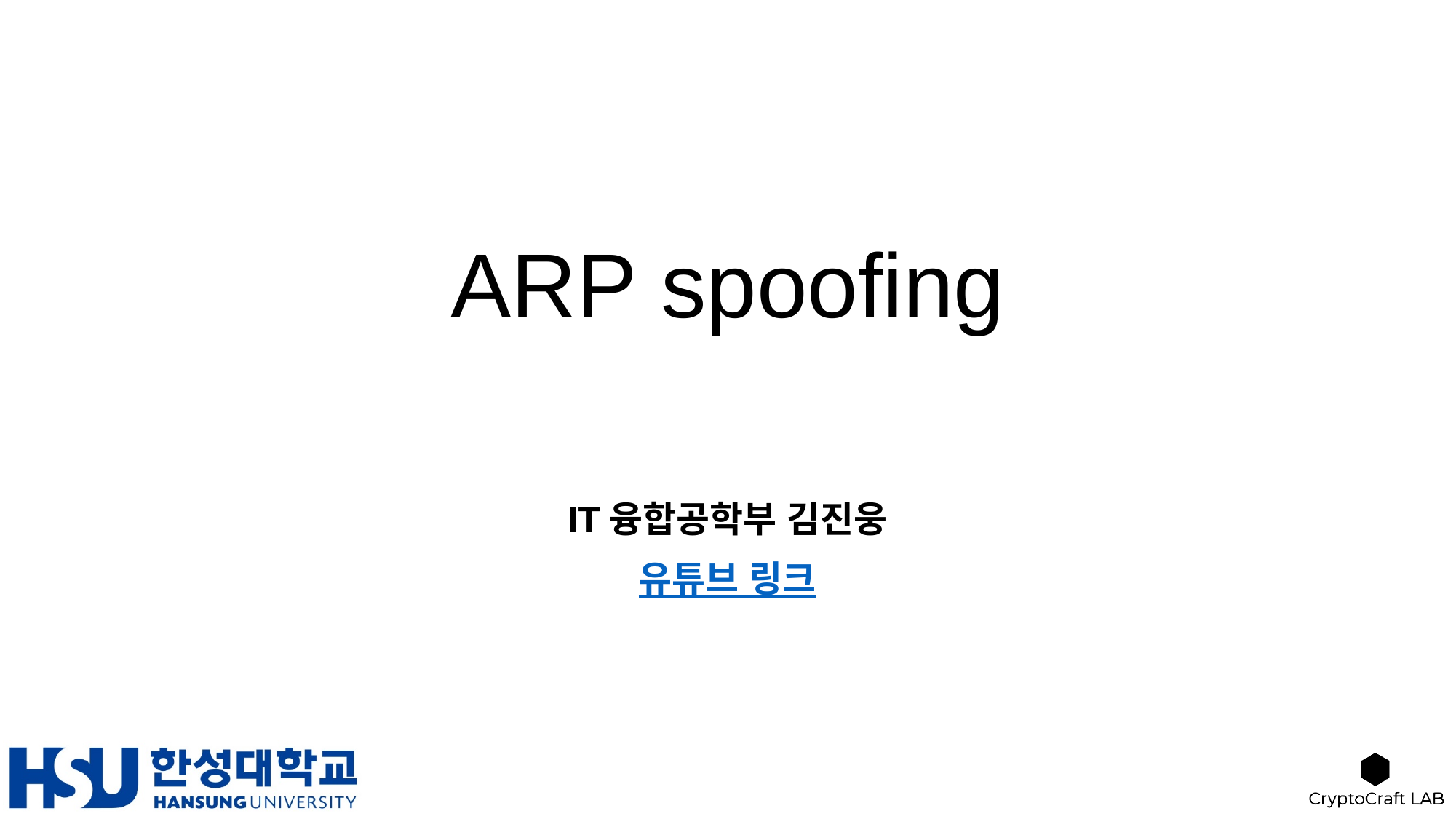

# ARP spoofing
IT융합공학부 김진웅
유튜브 링크